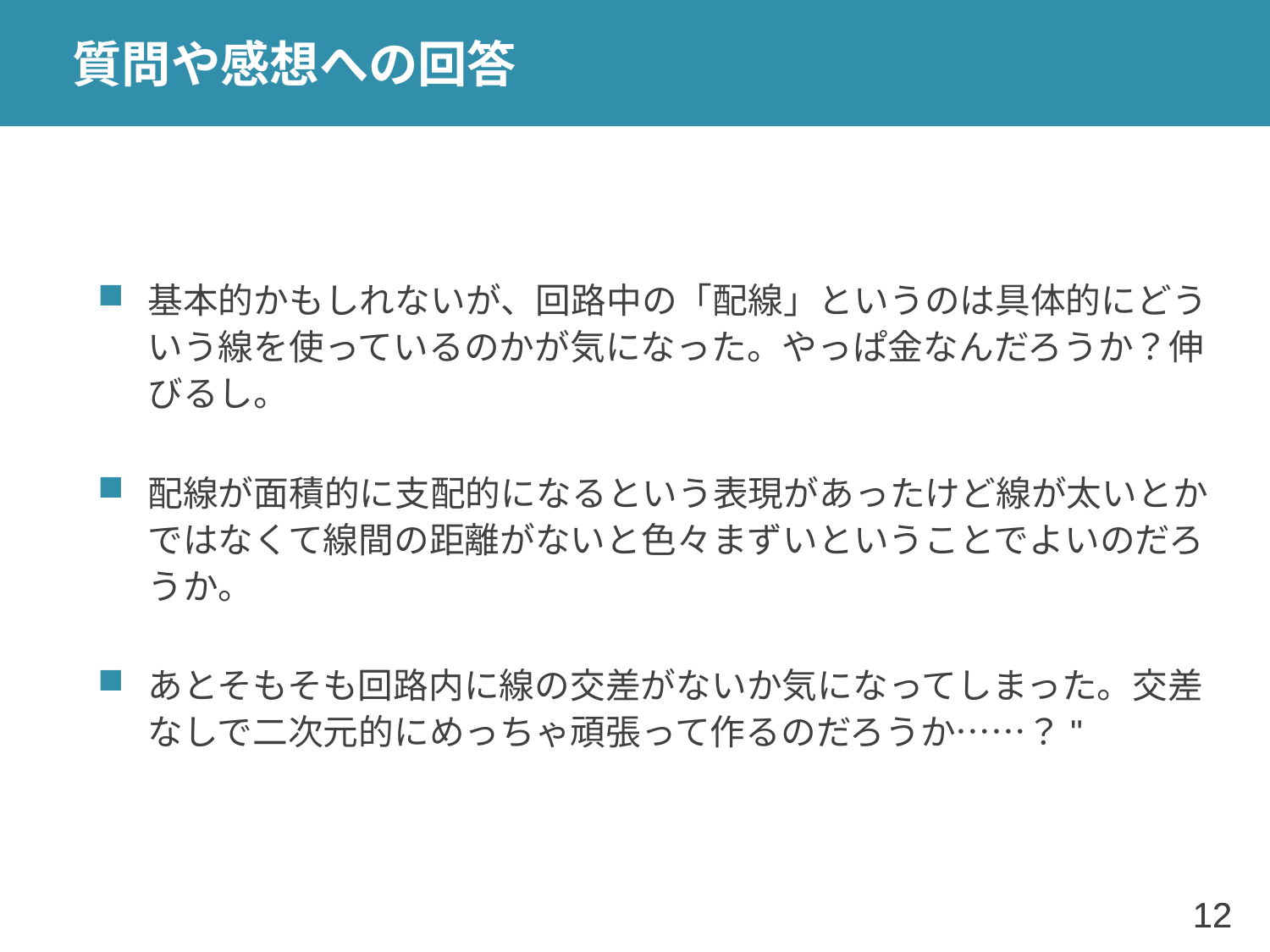

# 質問や感想への回答
基本的かもしれないが、回路中の「配線」というのは具体的にどういう線を使っているのかが気になった。やっぱ金なんだろうか？伸びるし。
配線が面積的に支配的になるという表現があったけど線が太いとかではなくて線間の距離がないと色々まずいということでよいのだろうか。
あとそもそも回路内に線の交差がないか気になってしまった。交差なしで二次元的にめっちゃ頑張って作るのだろうか……？"